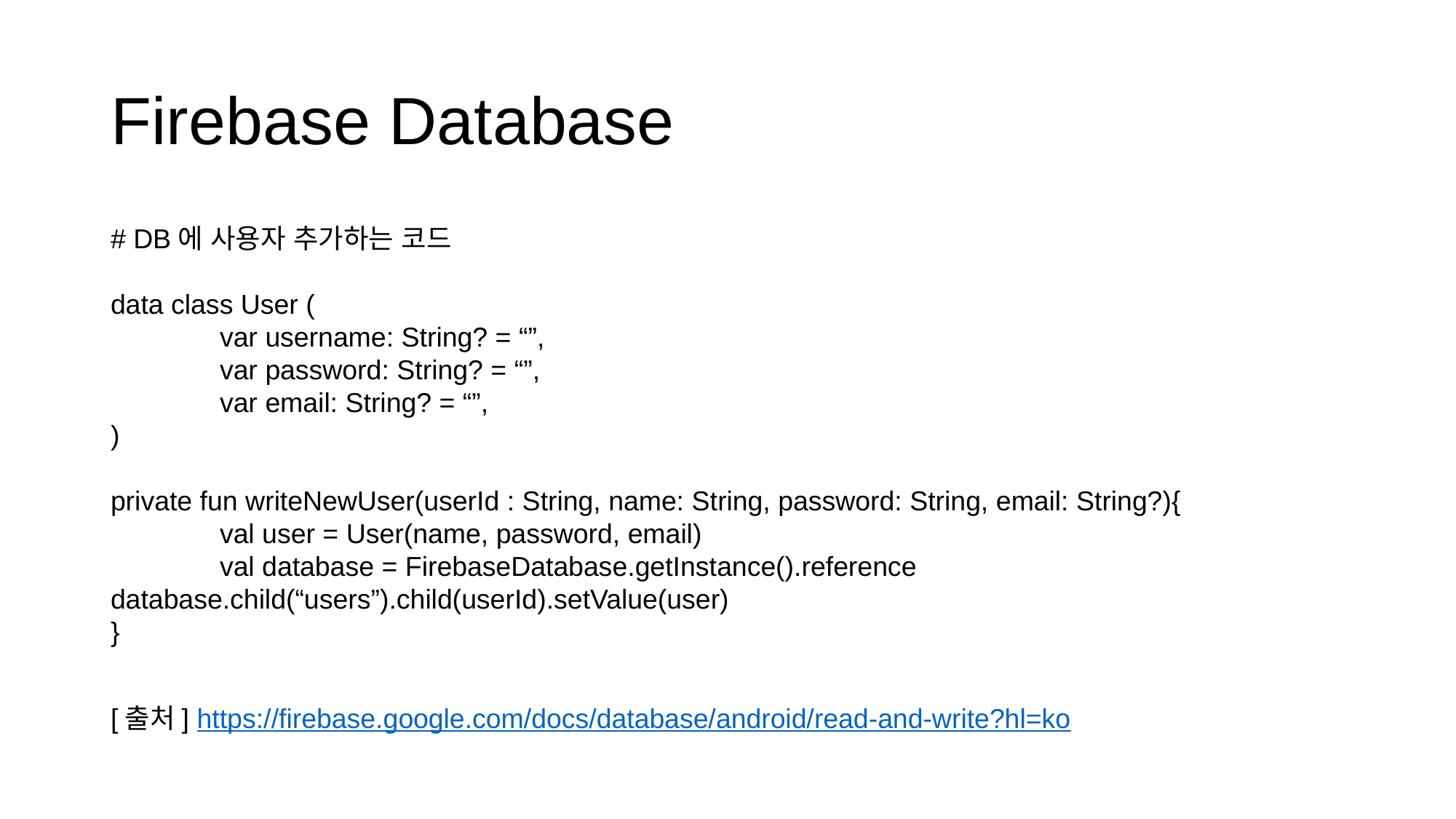

# Firebase Database
# DB에 사용자 추가하는 코드

data class User (
	var username: String? = “”,
	var password: String? = “”,
	var email: String? = “”,
)

private fun writeNewUser(userId : String, name: String, password: String, email: String?){
	val user = User(name, password, email)
	val database = FirebaseDatabase.getInstance().reference	database.child(“users”).child(userId).setValue(user)
}
[출처] https://firebase.google.com/docs/database/android/read-and-write?hl=ko